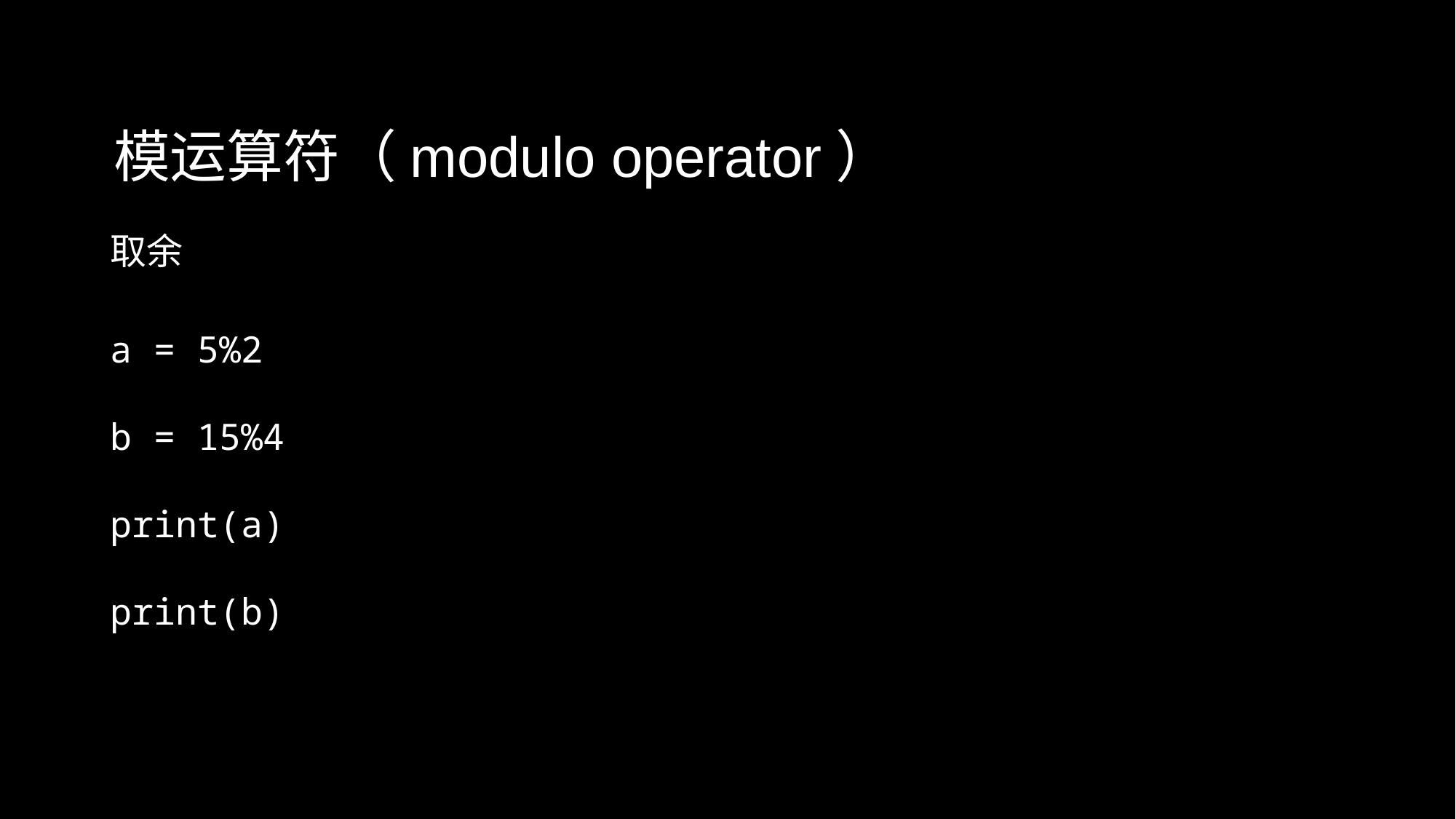

模运算符（modulo operator）
取余
a = 5%2

b = 15%4

print(a)

print(b)